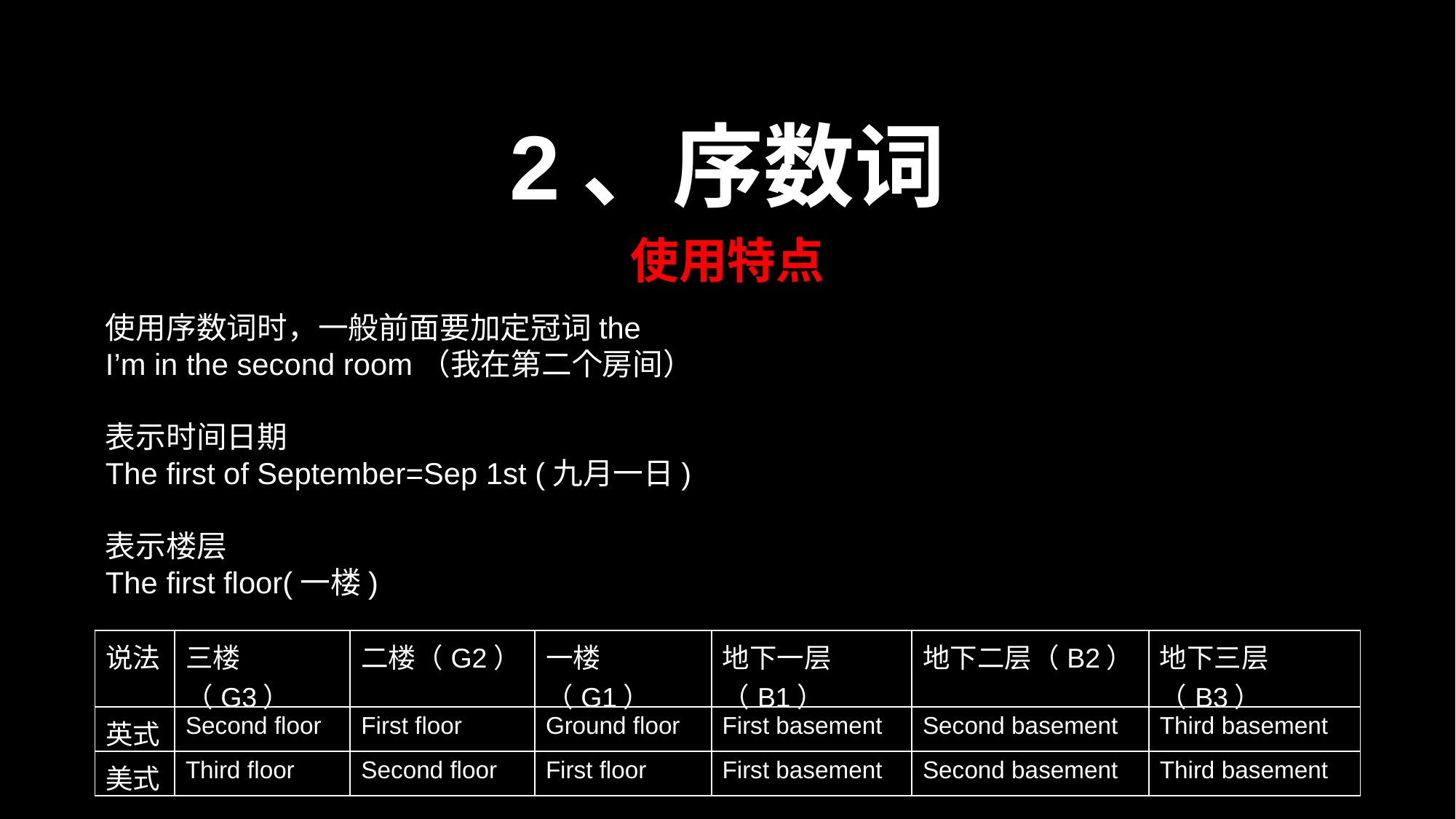

2、序数词
使用特点
使用序数词时，一般前面要加定冠词the
I’m in the second room（我在第二个房间）

表示时间日期
The first of September=Sep 1st (九月一日)

表示楼层
The first floor(一楼)

| 说法 | 三楼（G3） | 二楼（G2） | 一楼（G1） | 地下一层（B1） | 地下二层（B2） | 地下三层（B3） |
| --- | --- | --- | --- | --- | --- | --- |
| 英式 | Second floor | First floor | Ground floor | First basement | Second basement | Third basement |
| 美式 | Third floor | Second floor | First floor | First basement | Second basement | Third basement |